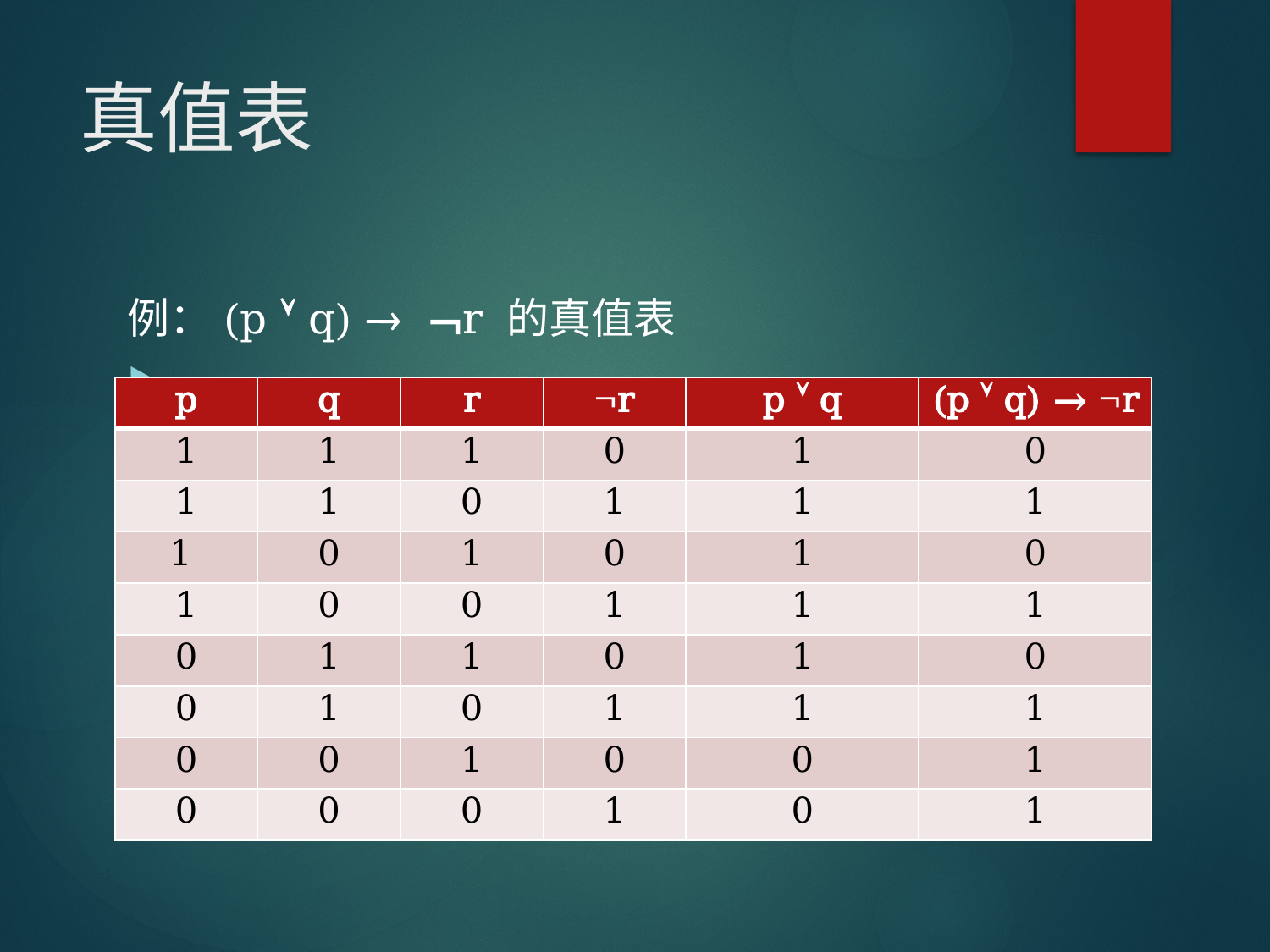

# 真值表
例：(p ∨ q) →  ¬r 的真值表

| p | q | r | ¬r | p ∨ q | (p ∨ q) → ¬r |
| --- | --- | --- | --- | --- | --- |
| 1 | 1 | 1 | 0 | 1 | 0 |
| 1 | 1 | 0 | 1 | 1 | 1 |
| 1 | 0 | 1 | 0 | 1 | 0 |
| 1 | 0 | 0 | 1 | 1 | 1 |
| 0 | 1 | 1 | 0 | 1 | 0 |
| 0 | 1 | 0 | 1 | 1 | 1 |
| 0 | 0 | 1 | 0 | 0 | 1 |
| 0 | 0 | 0 | 1 | 0 | 1 |